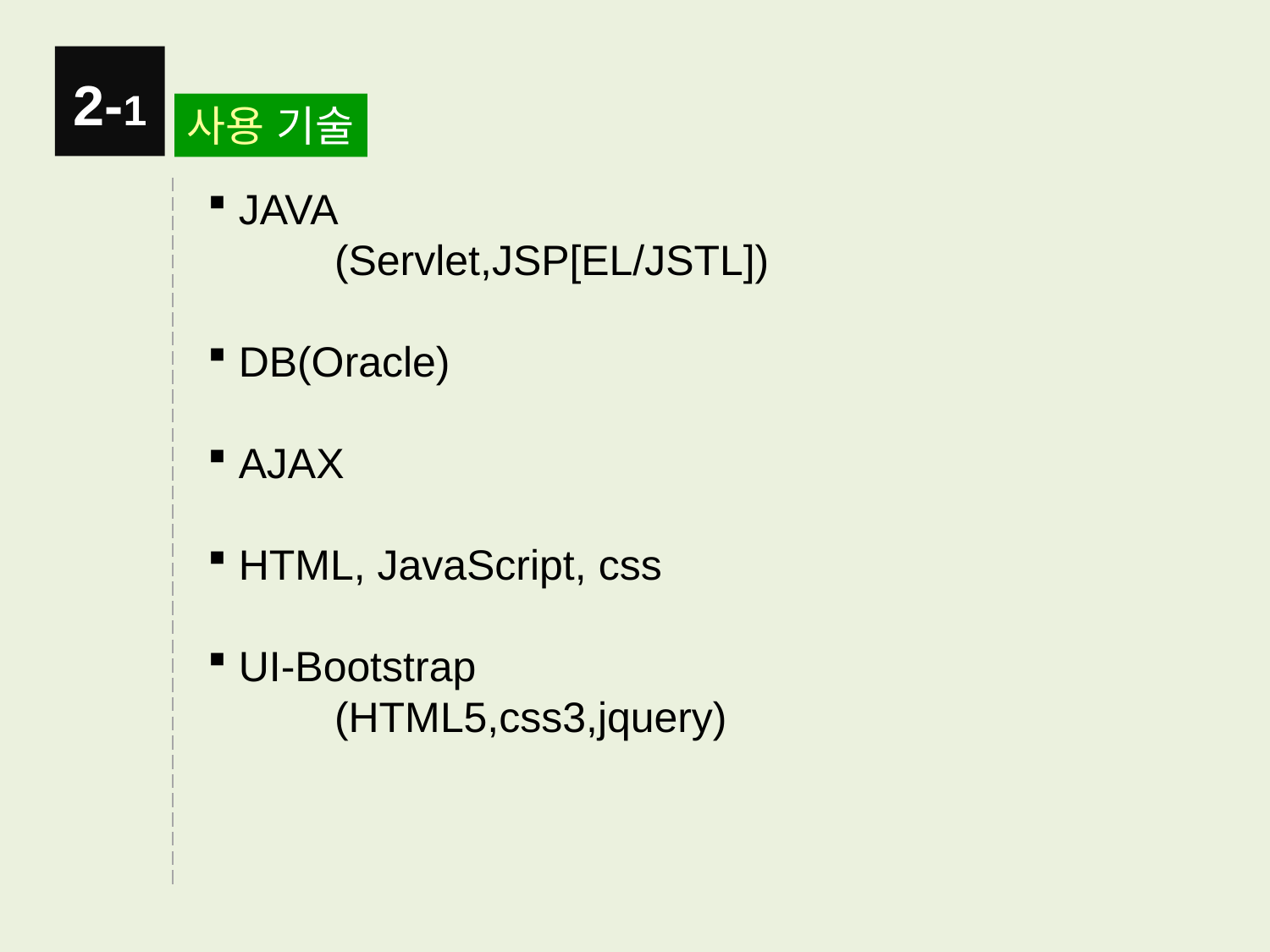

2-1
사용 기술
 JAVA
	(Servlet,JSP[EL/JSTL])

 DB(Oracle)

 AJAX

 HTML, JavaScript, css

 UI-Bootstrap
	(HTML5,css3,jquery)